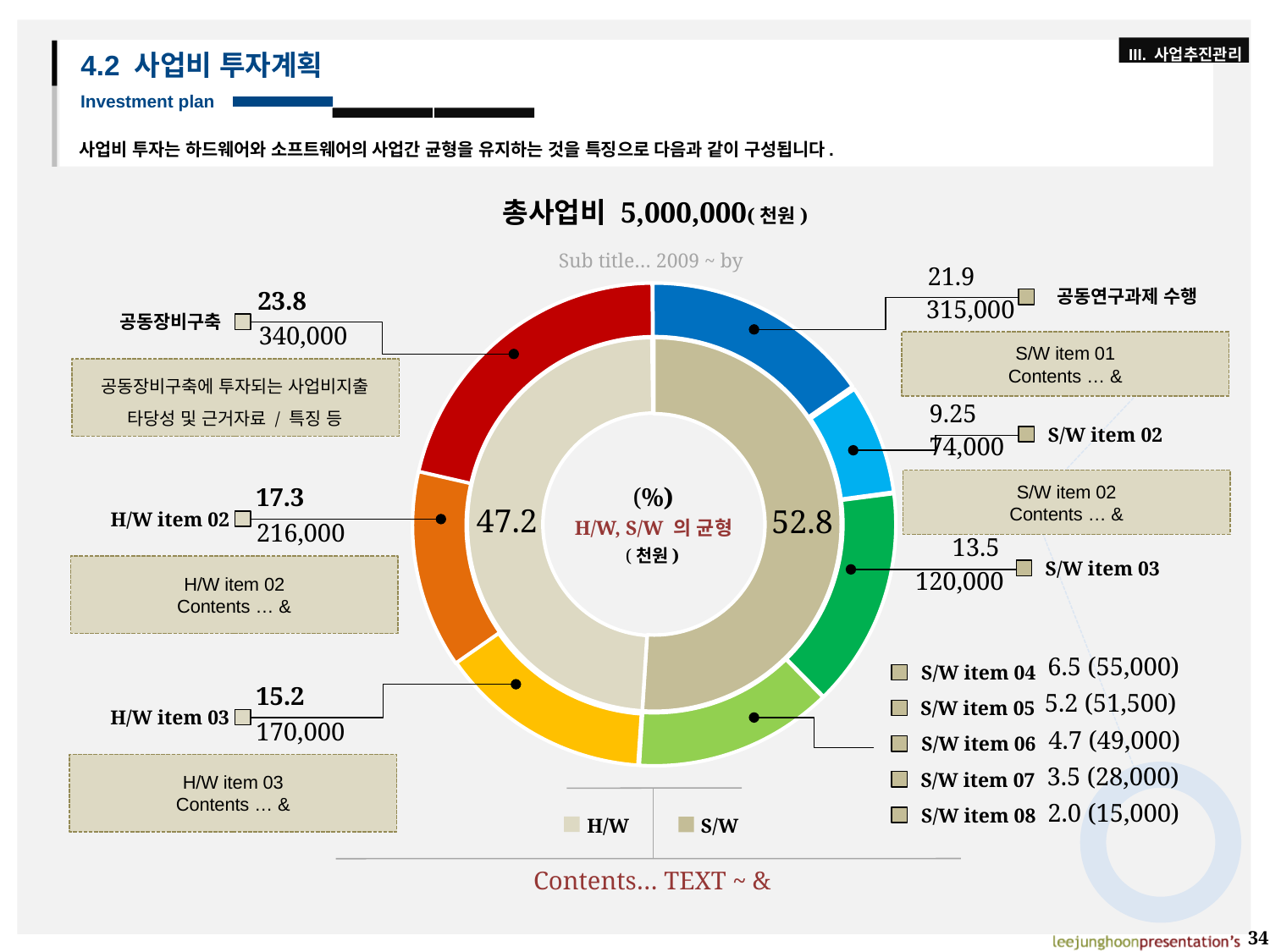

총사업비 5,000,000(천원)
Sub title… 2009 ~ by
21.9
공동연구과제 수행
315,000

23.8

공동장비구축

340,000
S/W item 01
Contents … &

공동장비구축에 투자되는 사업비지출
타당성 및 근거자료 / 특징 등
9.25
S/W item 02
74,000

S/W item 02
Contents … &
17.3
H/W item 02

216,000
(%)
47.2
52.8
H/W, S/W 의 균형
13.5
(천원)
S/W item 03
H/W item 02
Contents … &
120,000

6.5 (55,000)
S/W item 04

S/W item 05

S/W item 06

S/W item 07

S/W item 08

15.2
5.2 (51,500)
H/W item 03

170,000
4.7 (49,000)
H/W item 03
Contents … &
3.5 (28,000)
2.0 (15,000)
H/W

S/W

Contents… TEXT ~ &